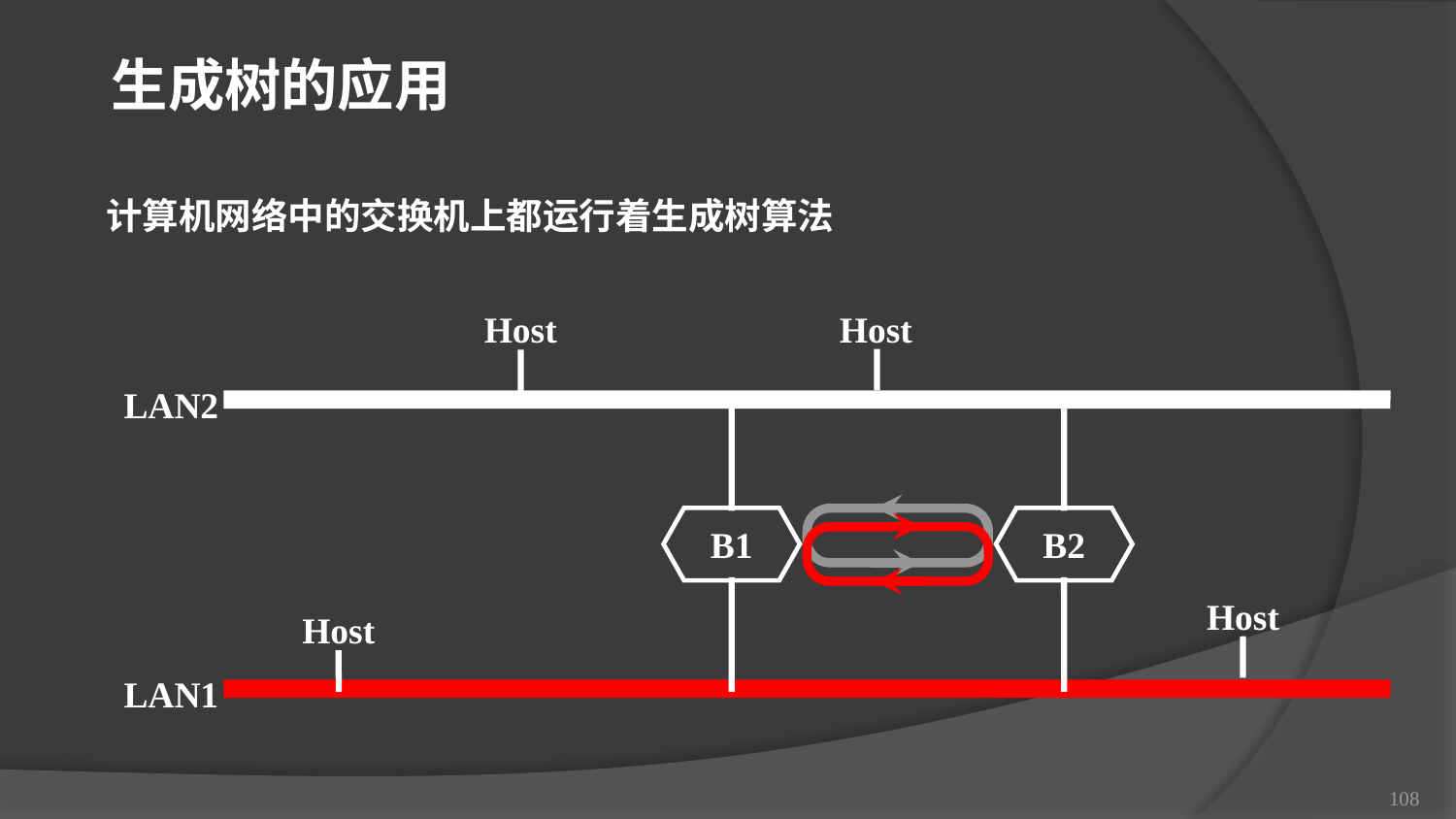

生成树的应用
计算机网络中的交换机上都运行着生成树算法
Host
Host

LAN2

B1

B2

Host
Host

LAN1

108